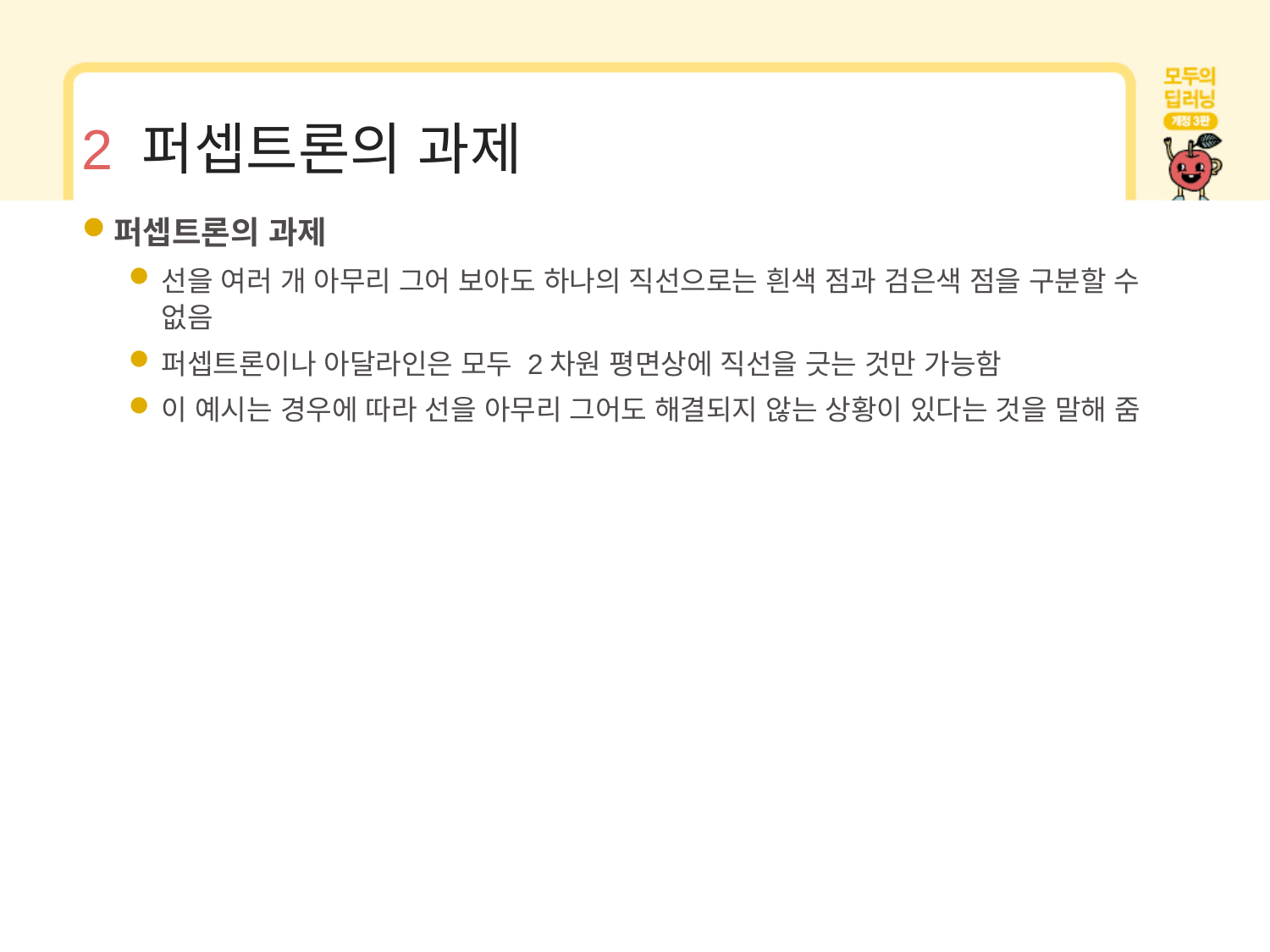

# 2 퍼셉트론의 과제
퍼셉트론의 과제
선을 여러 개 아무리 그어 보아도 하나의 직선으로는 흰색 점과 검은색 점을 구분할 수 없음
퍼셉트론이나 아달라인은 모두 2차원 평면상에 직선을 긋는 것만 가능함
이 예시는 경우에 따라 선을 아무리 그어도 해결되지 않는 상황이 있다는 것을 말해 줌